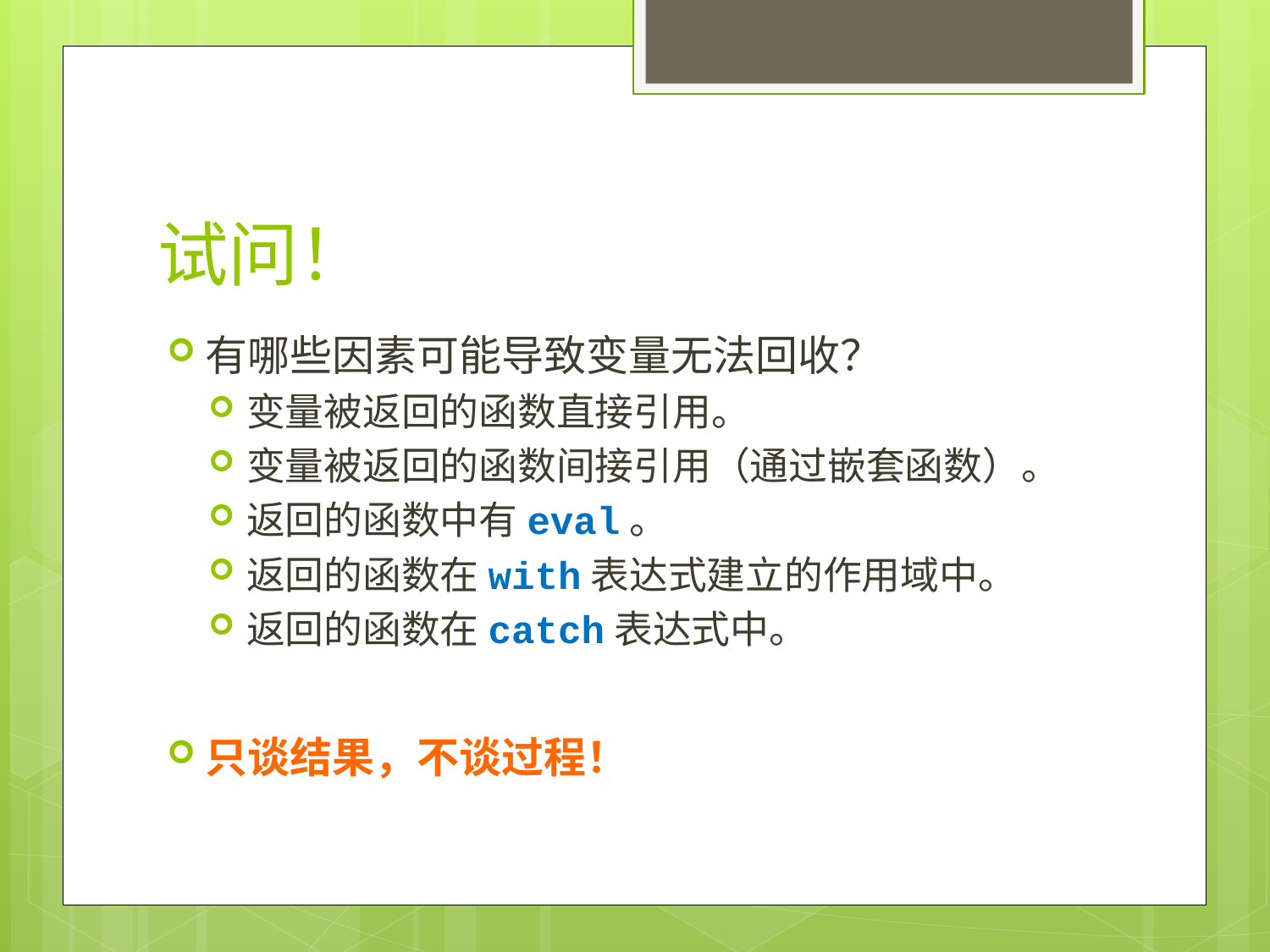

# 试问！
有哪些因素可能导致变量无法回收？
变量被返回的函数直接引用。
变量被返回的函数间接引用（通过嵌套函数）。
返回的函数中有eval。
返回的函数在with表达式建立的作用域中。
返回的函数在catch表达式中。

只谈结果，不谈过程！